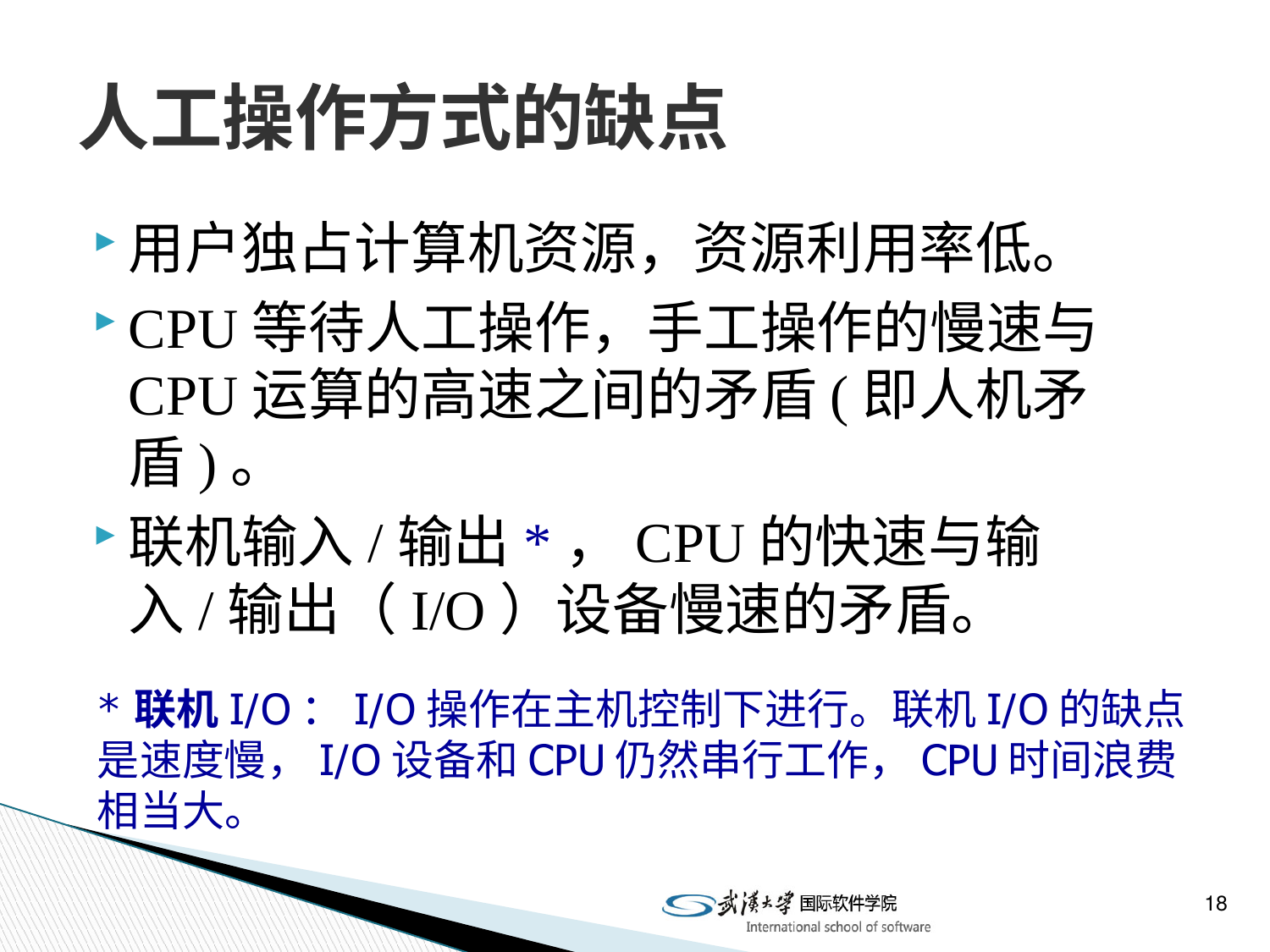

# 人工操作方式的缺点
用户独占计算机资源，资源利用率低。
CPU等待人工操作，手工操作的慢速与CPU运算的高速之间的矛盾(即人机矛盾)。
联机输入/输出*，CPU的快速与输入/输出（I/O）设备慢速的矛盾。

*联机I/O：I/O操作在主机控制下进行。联机I/O的缺点是速度慢，I/O设备和CPU仍然串行工作，CPU时间浪费相当大。